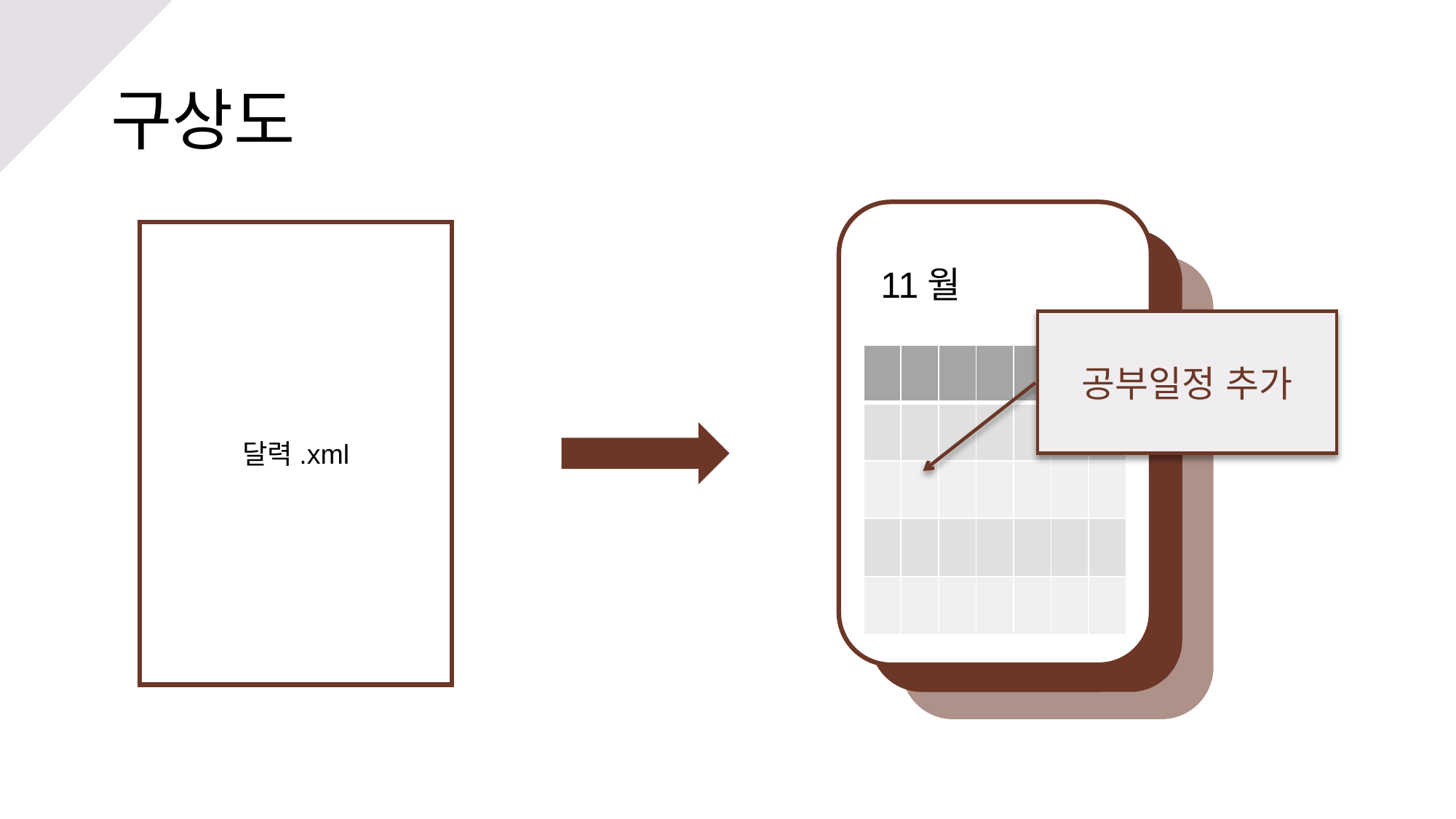

# 구상도

달력.xml

11월

공부일정 추가
|  |  |  |  |  |  |  |
| --- | --- | --- | --- | --- | --- | --- |
|  |  |  |  |  |  |  |
|  |  |  |  |  |  |  |
|  |  |  |  |  |  |  |
|  |  |  |  |  |  |  |